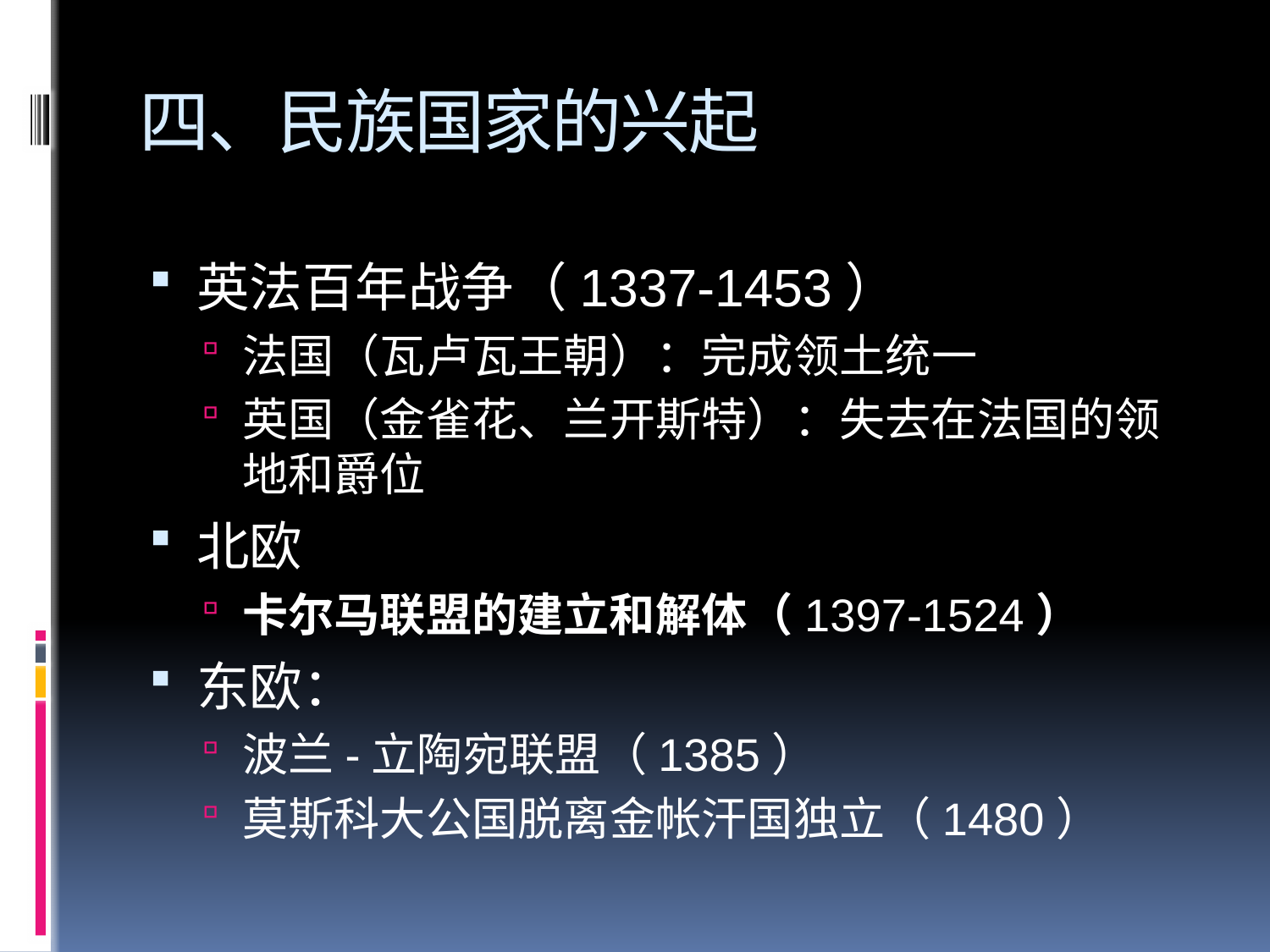

# 四、民族国家的兴起
英法百年战争（1337-1453）
法国（瓦卢瓦王朝）：完成领土统一
英国（金雀花、兰开斯特）：失去在法国的领地和爵位
北欧
卡尔马联盟的建立和解体（1397-1524）
东欧：
波兰-立陶宛联盟（1385）
莫斯科大公国脱离金帐汗国独立（1480）